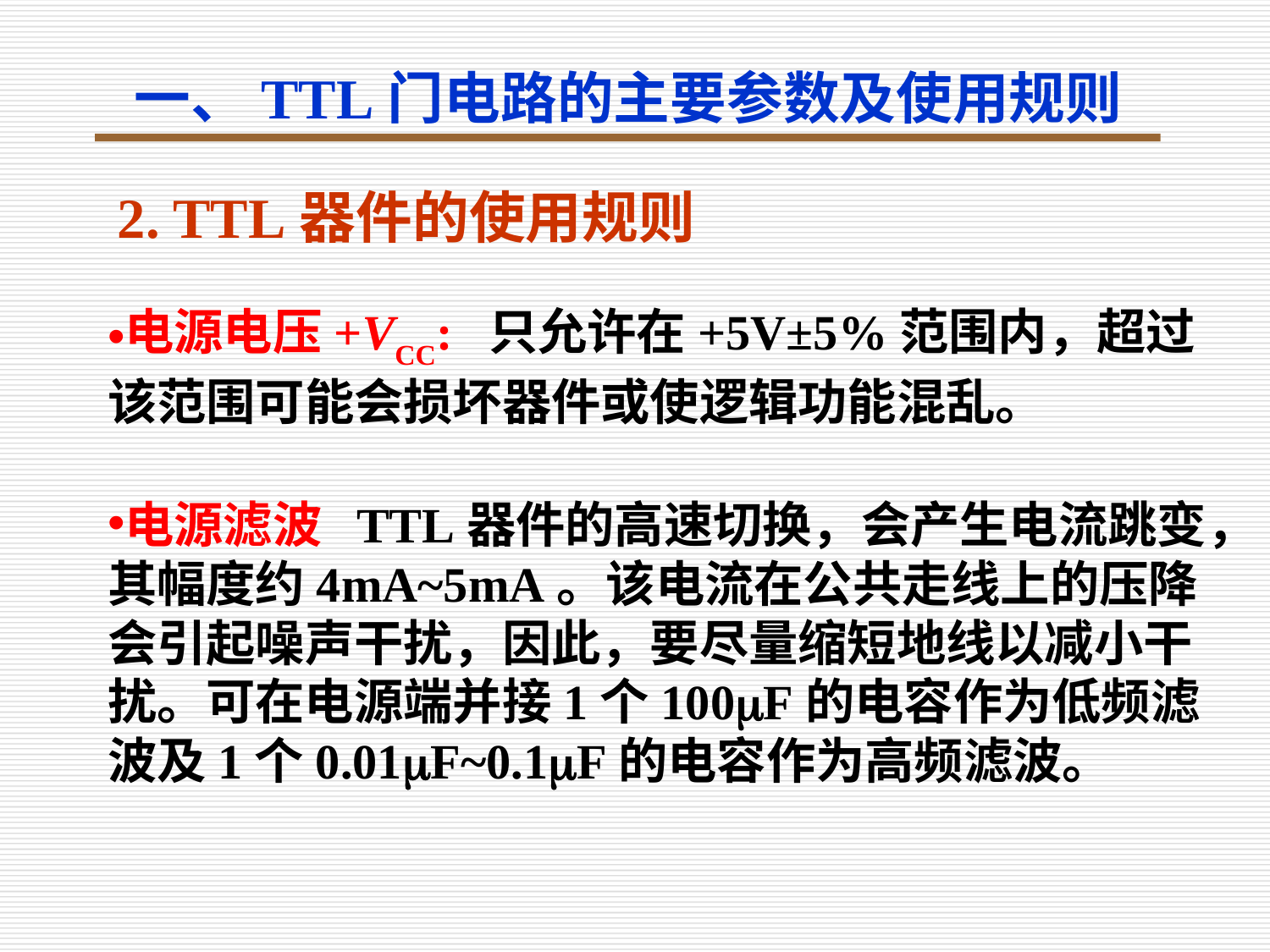

一、TTL门电路的主要参数及使用规则

2. TTL器件的使用规则
电源电压+VCC:  只允许在+5V±5%范围内，超过该范围可能会损坏器件或使逻辑功能混乱。
电源滤波  TTL器件的高速切换，会产生电流跳变，其幅度约4mA~5mA。该电流在公共走线上的压降会引起噪声干扰，因此，要尽量缩短地线以减小干扰。可在电源端并接1个100μF的电容作为低频滤波及1个0.01μF~0.1μF的电容作为高频滤波。